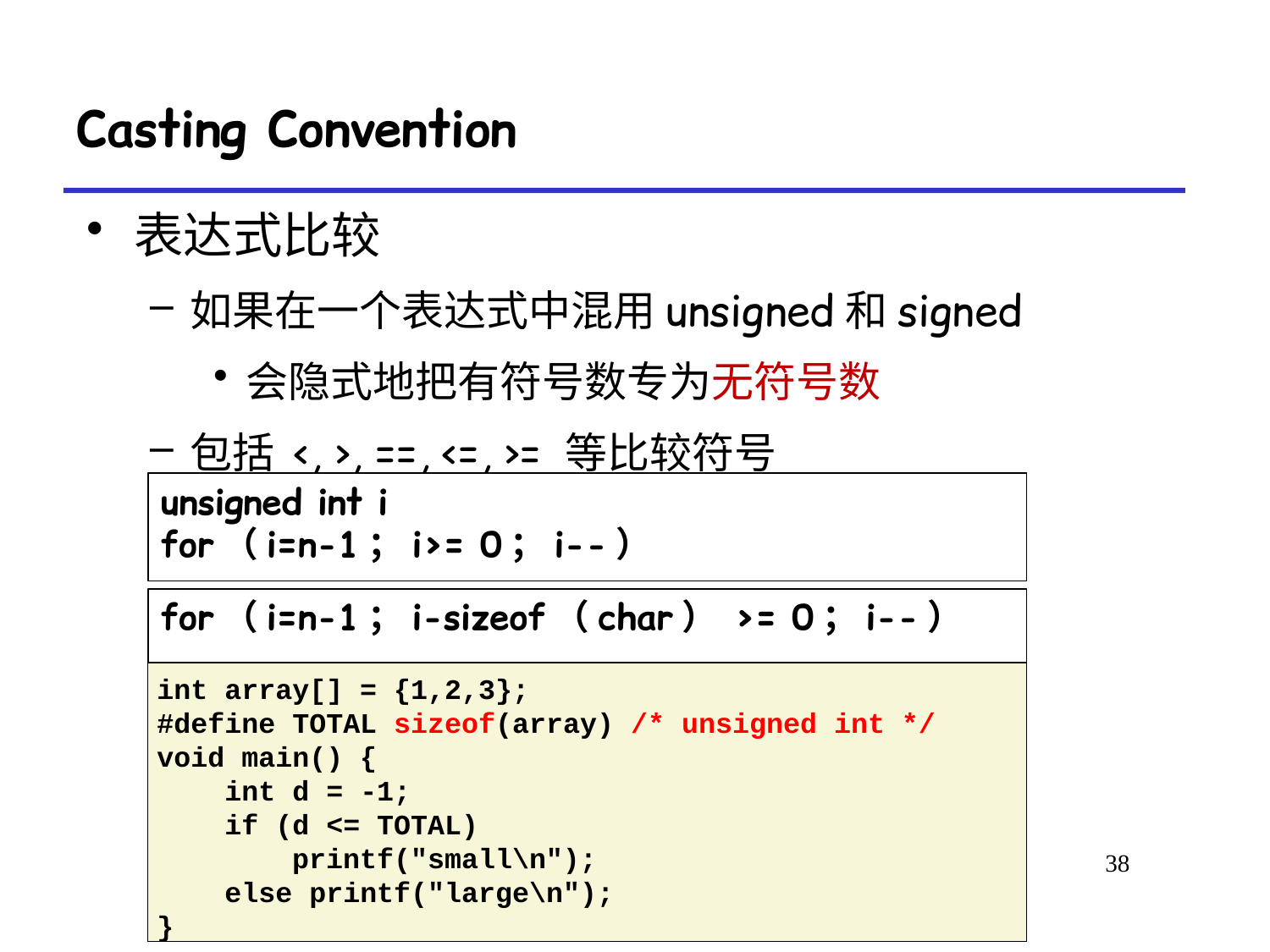

# Casting Convention
表达式比较
如果在一个表达式中混用unsigned和signed
会隐式地把有符号数专为无符号数
包括 <, >, ==, <=, >= 等比较符号

unsigned int i
for（i=n-1；i>= 0；i--）

for（i=n-1；i-sizeof（char） >= 0；i--）
int array[] = {1,2,3};
#define TOTAL sizeof(array) /* unsigned int */
void main() {
    int d = -1;
    if (d <= TOTAL)
        printf("small\n");
    else printf("large\n");
}
38